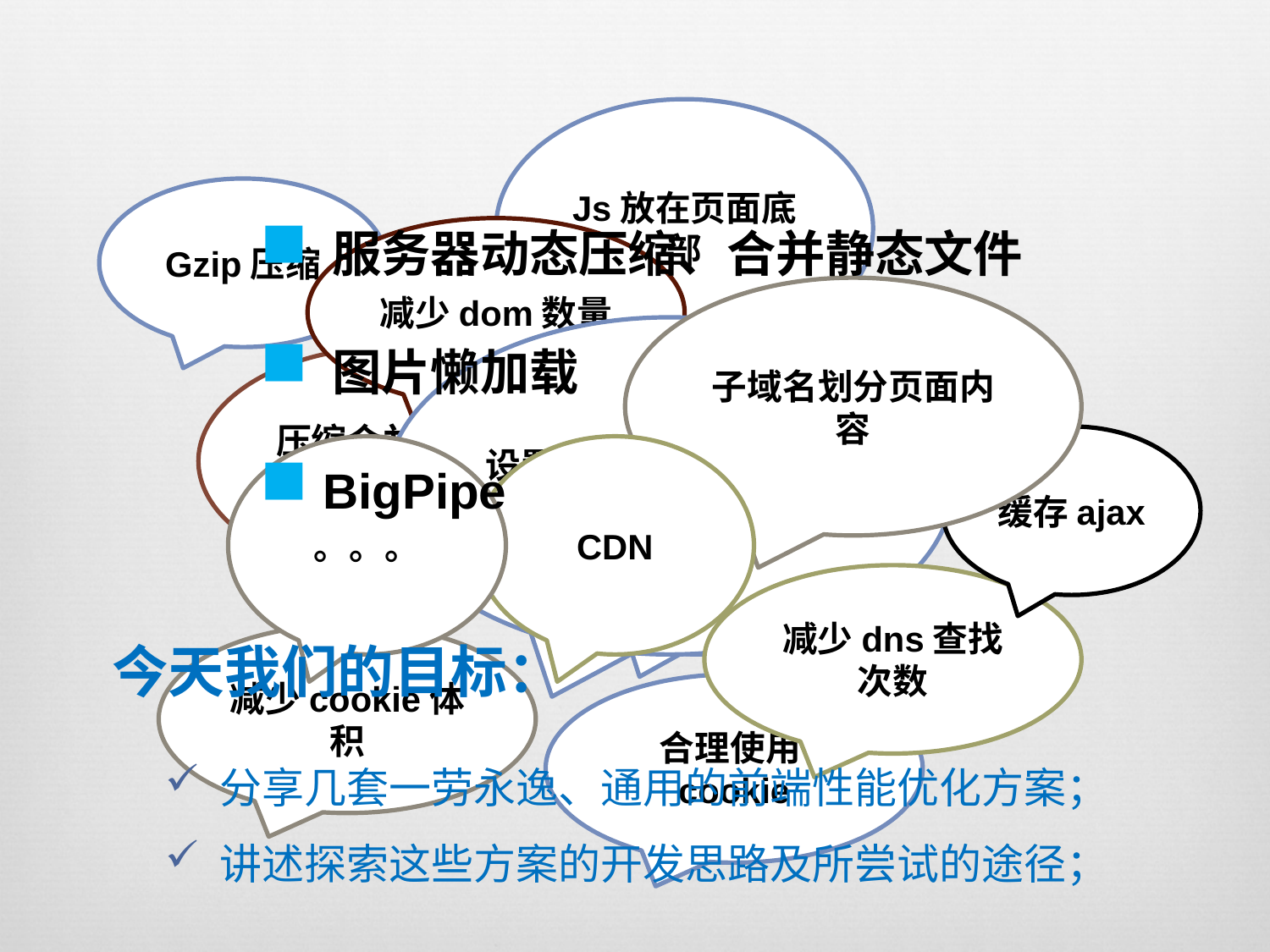

Js放在页面底部
Gzip压缩
 服务器动态压缩、合并静态文件

 图片懒加载

 BigPipe
减少dom数量
子域名划分页面内容
设置expires、cache-contorl
避免404
压缩合并js、css
缓存ajax
。。。
CDN
配置ETag
减少dns查找次数
减少cookie体积
今天我们的目标：
合理使用cookie
 分享几套一劳永逸、通用的前端性能优化方案；
 讲述探索这些方案的开发思路及所尝试的途径；